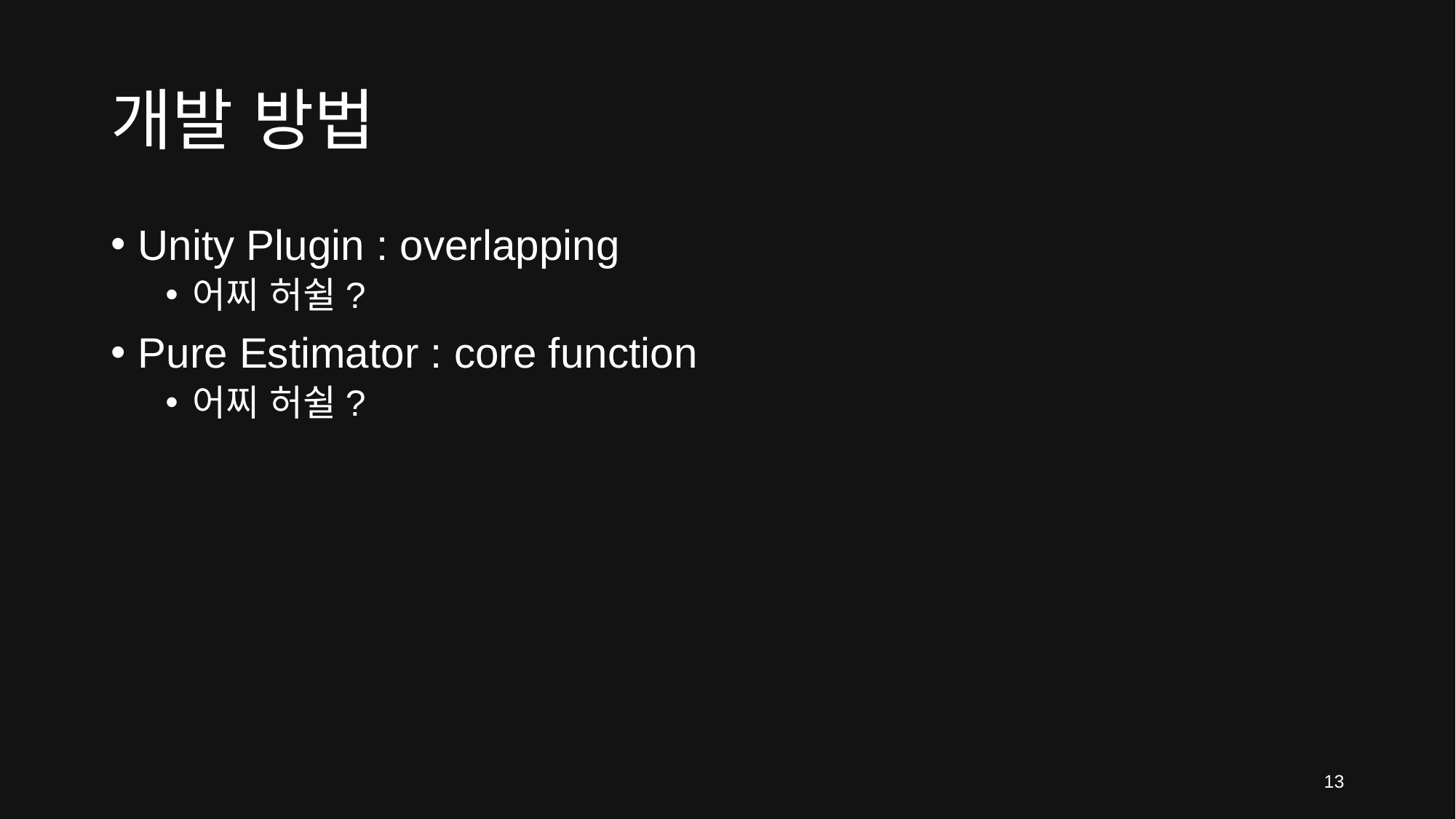

# 개발 방법
Unity Plugin : overlapping
어찌 허쉴?
Pure Estimator : core function
어찌 허쉴?
13